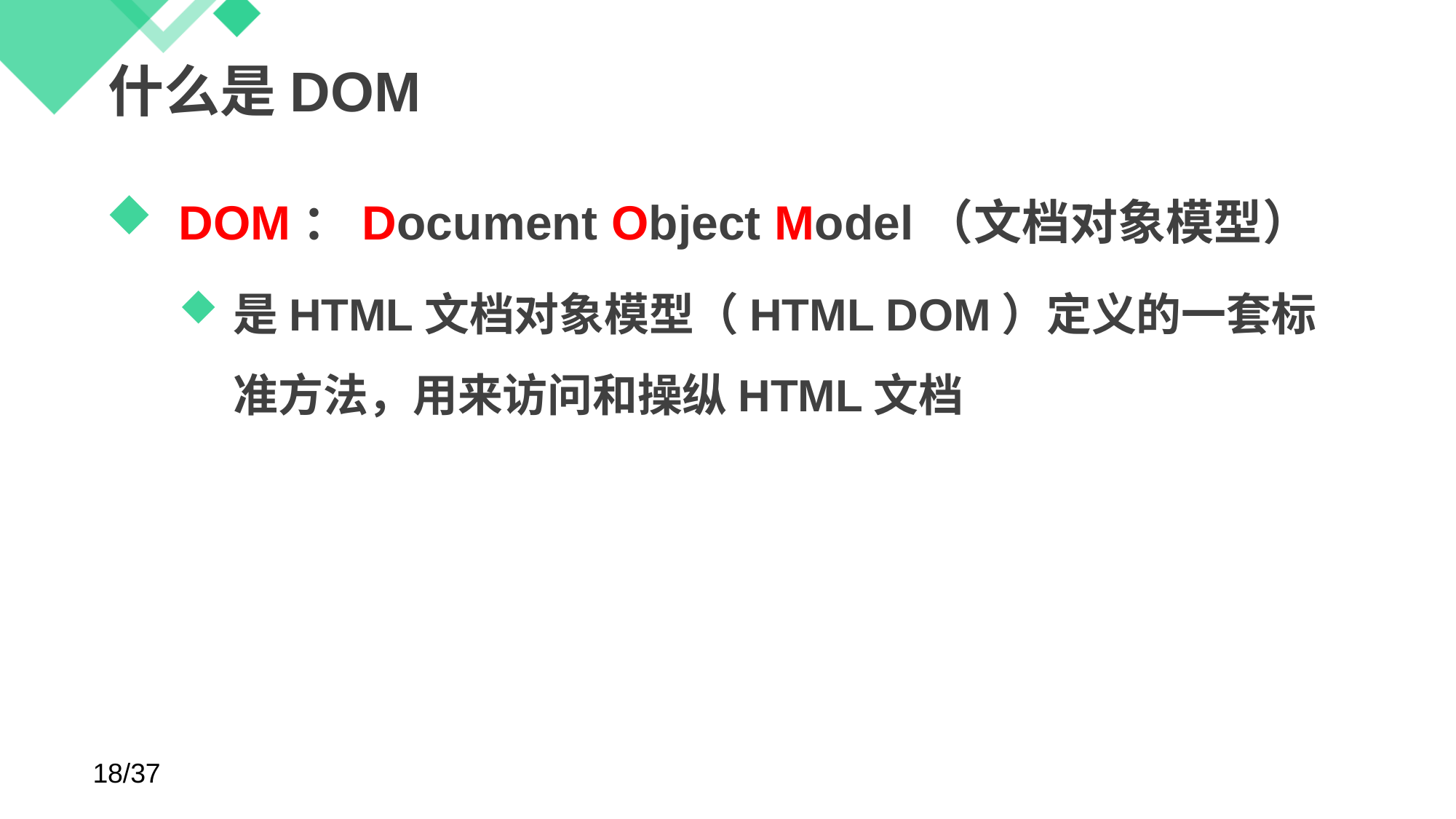

# 什么是DOM
DOM：Document Object Model（文档对象模型）
是HTML文档对象模型（HTML DOM）定义的一套标准方法，用来访问和操纵HTML文档